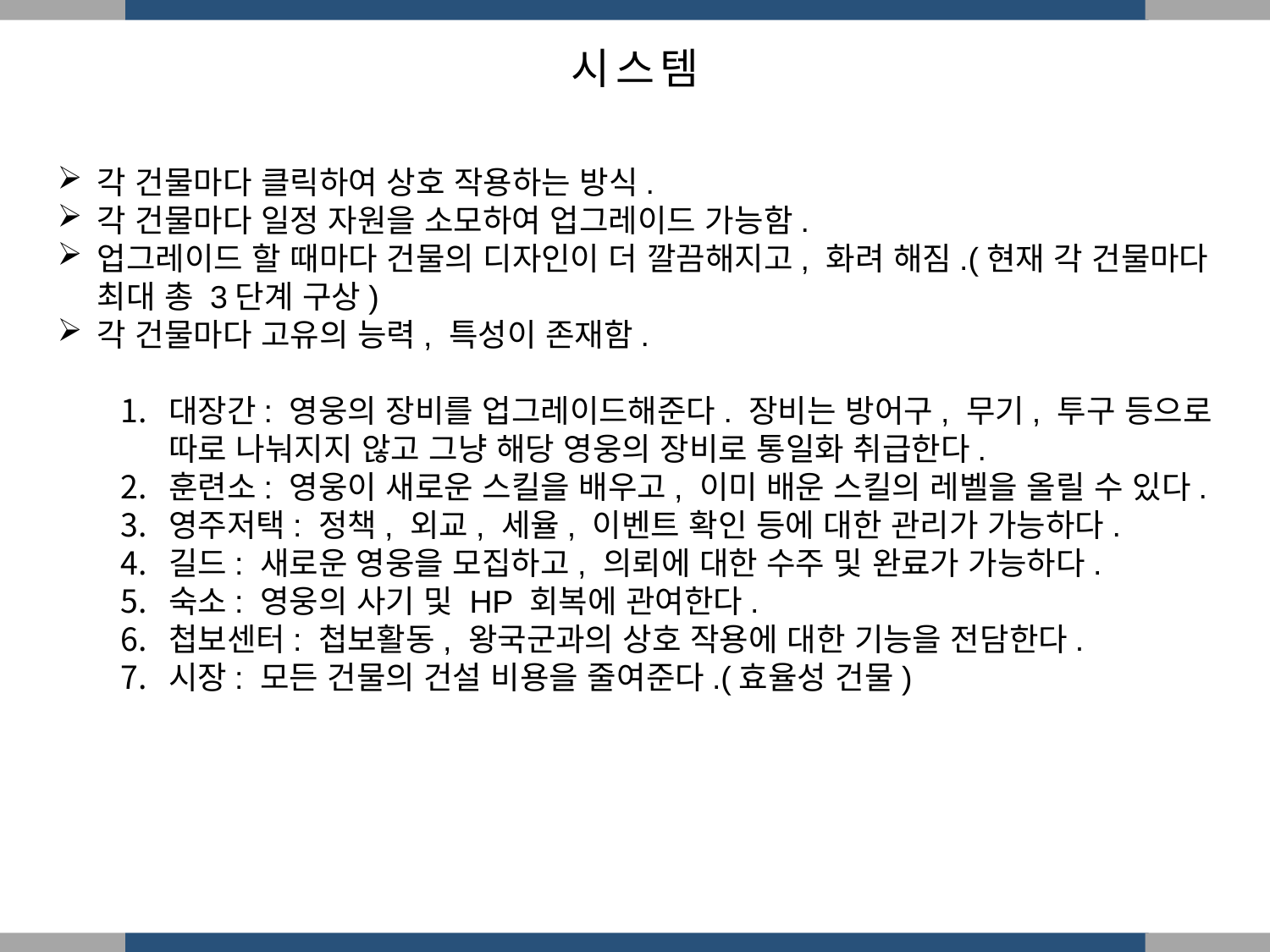

시스템
각 건물마다 클릭하여 상호 작용하는 방식.
각 건물마다 일정 자원을 소모하여 업그레이드 가능함.
업그레이드 할 때마다 건물의 디자인이 더 깔끔해지고, 화려 해짐.(현재 각 건물마다 최대 총 3단계 구상)
각 건물마다 고유의 능력, 특성이 존재함.

대장간: 영웅의 장비를 업그레이드해준다. 장비는 방어구, 무기, 투구 등으로 따로 나눠지지 않고 그냥 해당 영웅의 장비로 통일화 취급한다.
훈련소: 영웅이 새로운 스킬을 배우고, 이미 배운 스킬의 레벨을 올릴 수 있다.
영주저택: 정책, 외교, 세율, 이벤트 확인 등에 대한 관리가 가능하다.
길드: 새로운 영웅을 모집하고, 의뢰에 대한 수주 및 완료가 가능하다.
숙소: 영웅의 사기 및 HP 회복에 관여한다.
첩보센터: 첩보활동, 왕국군과의 상호 작용에 대한 기능을 전담한다.
시장: 모든 건물의 건설 비용을 줄여준다.(효율성 건물)